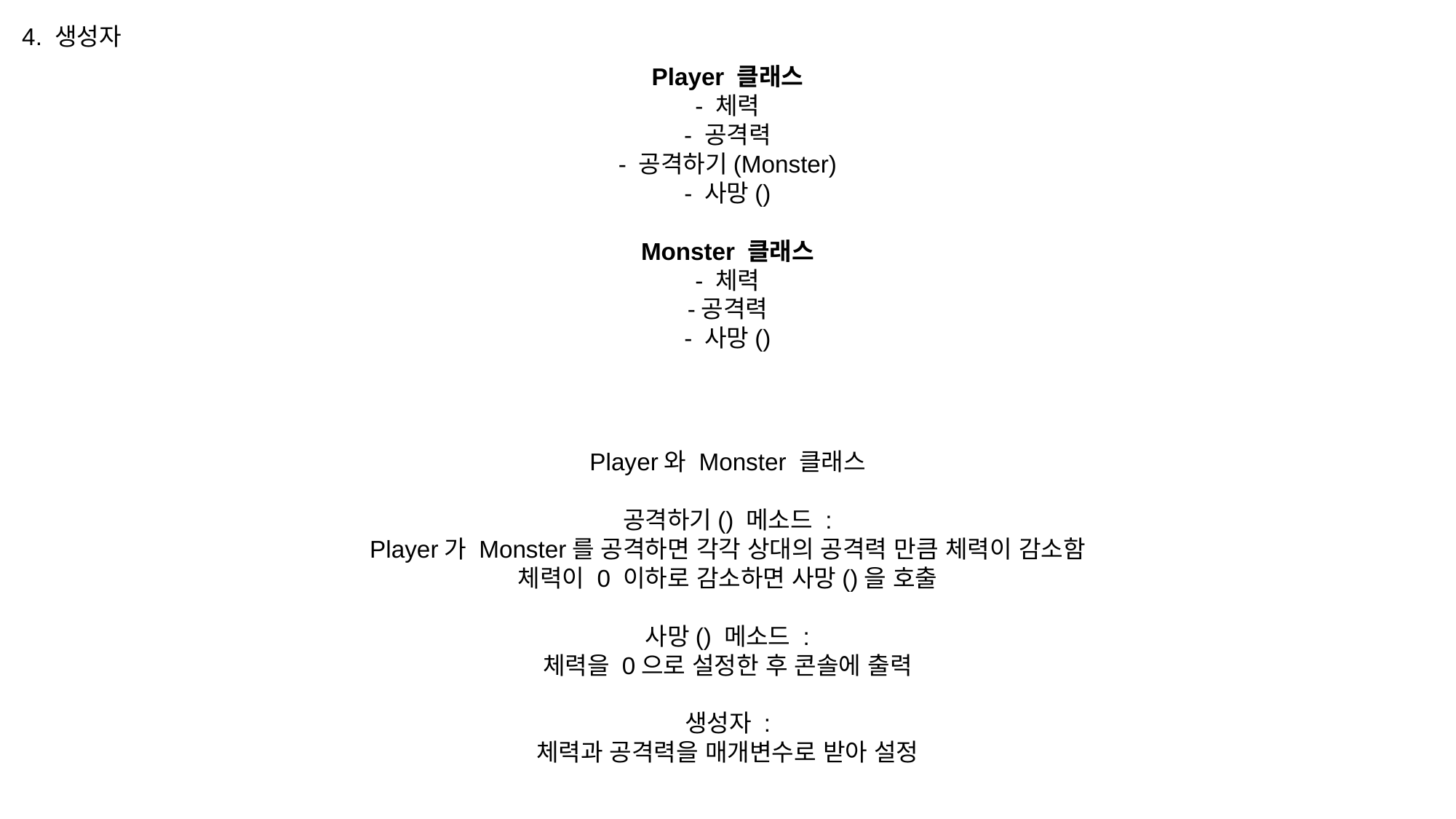

4. 생성자
Player 클래스
- 체력
- 공격력
- 공격하기(Monster)
- 사망()

Monster 클래스
- 체력
-공격력
- 사망()
Player와 Monster 클래스

공격하기() 메소드 :
Player가 Monster를 공격하면 각각 상대의 공격력 만큼 체력이 감소함
체력이 0 이하로 감소하면 사망()을 호출

사망() 메소드 :
체력을 0으로 설정한 후 콘솔에 출력

생성자 :
체력과 공격력을 매개변수로 받아 설정